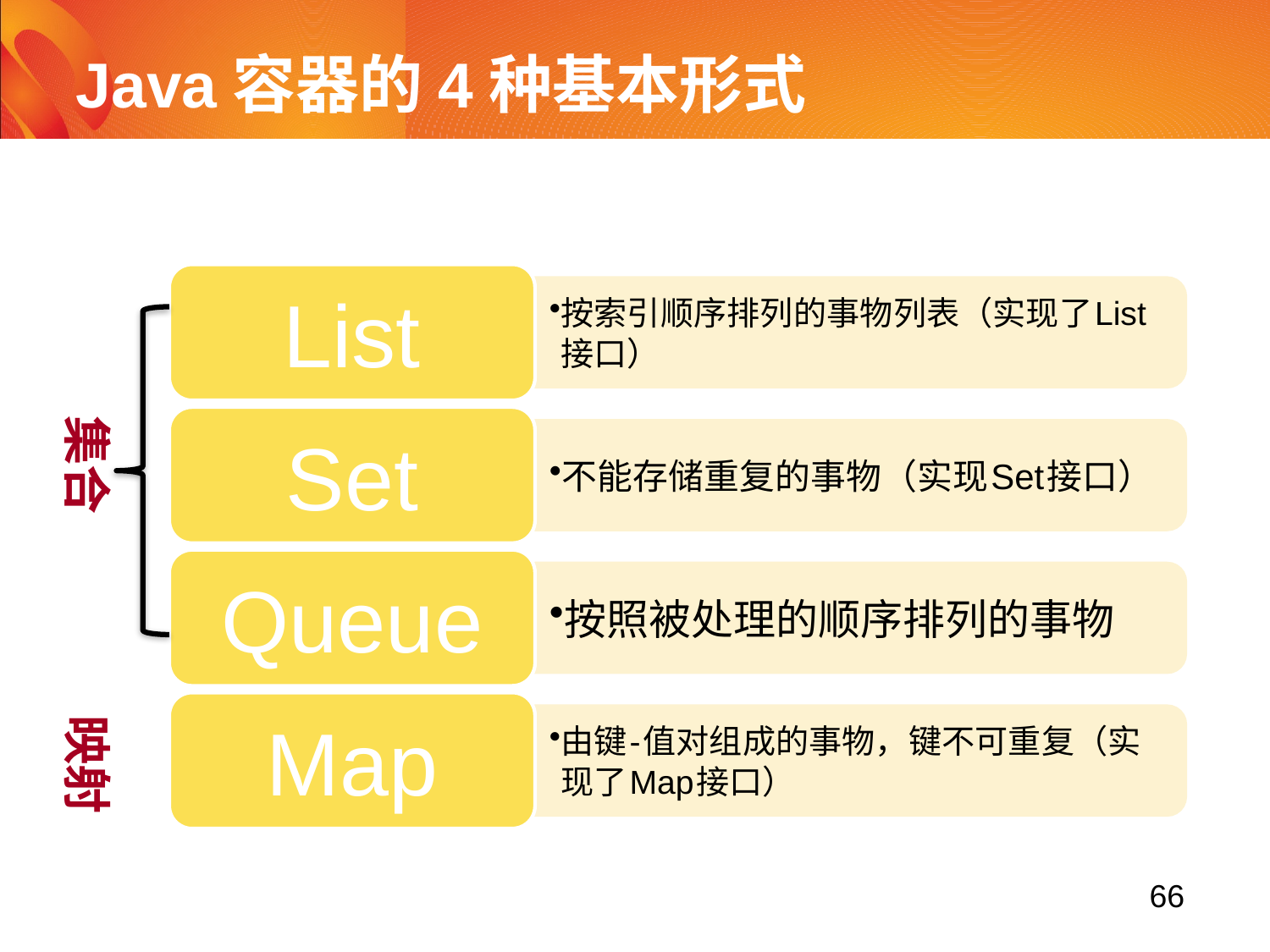

# Java容器的4种基本形式

List
按索引顺序排列的事物列表（实现了List接口）
Set
不能存储重复的事物（实现Set接口）
Queue
按照被处理的顺序排列的事物
Map
由键-值对组成的事物，键不可重复（实现了Map接口）

集合
映射